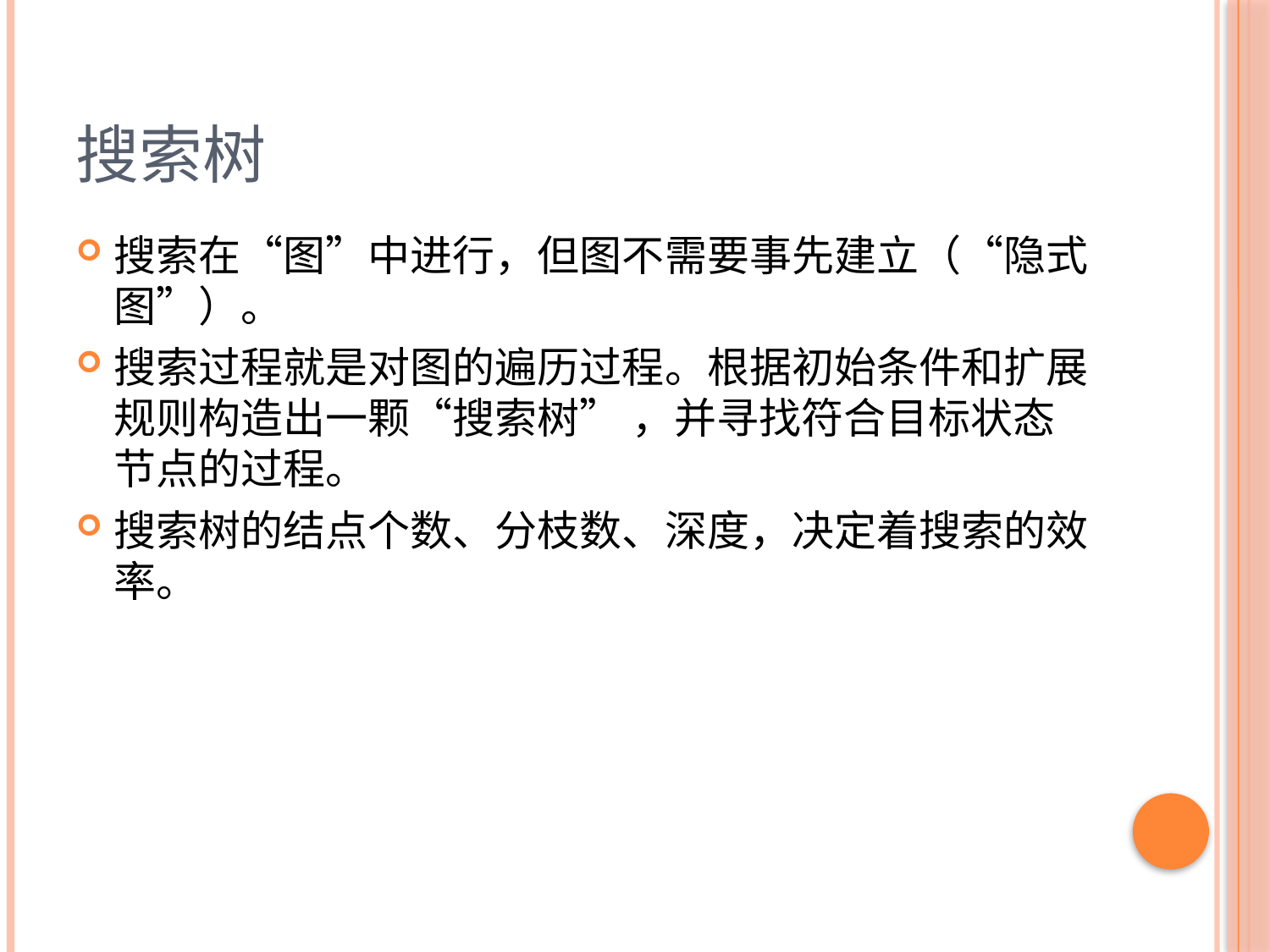

# 搜索树
搜索在“图”中进行，但图不需要事先建立（“隐式图”）。
搜索过程就是对图的遍历过程。根据初始条件和扩展规则构造出一颗“搜索树” ，并寻找符合目标状态节点的过程。
搜索树的结点个数、分枝数、深度，决定着搜索的效率。
11